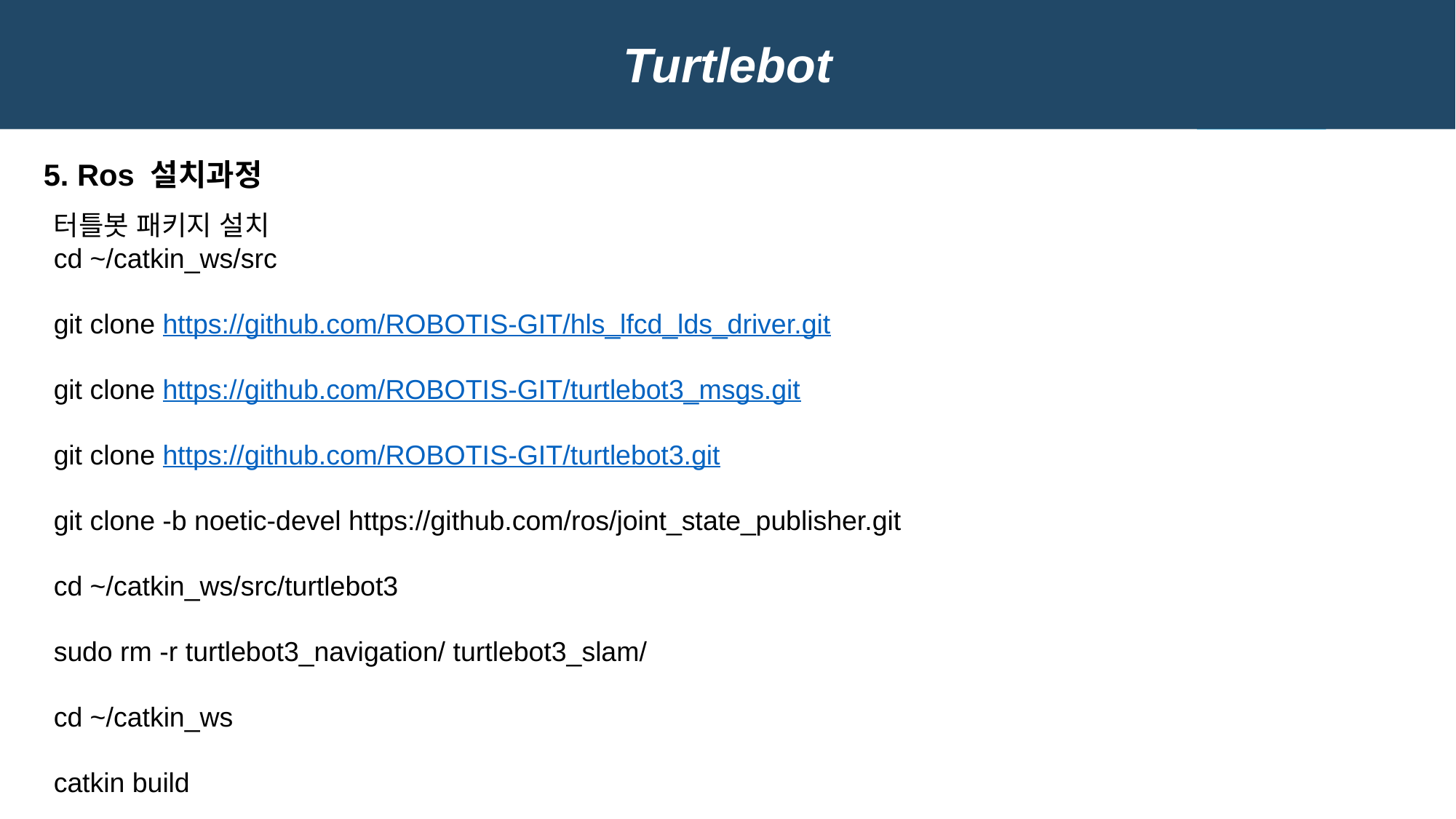

Turtlebot

5. Ros 설치과정

터틀봇 패키지 설치
cd ~/catkin_ws/src

git clone https://github.com/ROBOTIS-GIT/hls_lfcd_lds_driver.git

git clone https://github.com/ROBOTIS-GIT/turtlebot3_msgs.git

git clone https://github.com/ROBOTIS-GIT/turtlebot3.git

git clone -b noetic-devel https://github.com/ros/joint_state_publisher.git

cd ~/catkin_ws/src/turtlebot3

sudo rm -r turtlebot3_navigation/ turtlebot3_slam/

cd ~/catkin_ws

catkin build